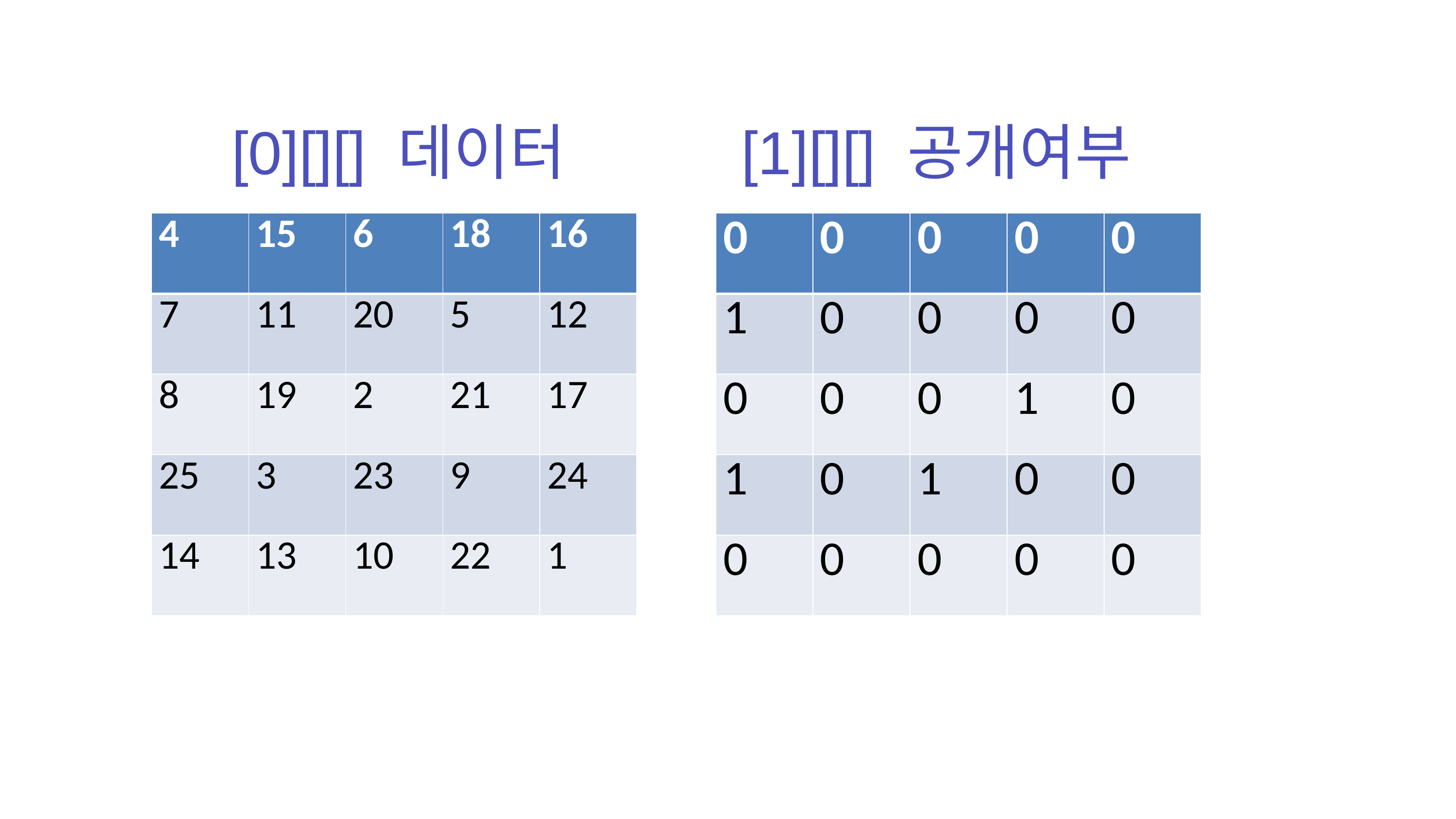

[0][][] 데이터
[1][][] 공개여부
| 4 | 15 | 6 | 18 | 16 |
| --- | --- | --- | --- | --- |
| 7 | 11 | 20 | 5 | 12 |
| 8 | 19 | 2 | 21 | 17 |
| 25 | 3 | 23 | 9 | 24 |
| 14 | 13 | 10 | 22 | 1 |
| 0 | 0 | 0 | 0 | 0 |
| --- | --- | --- | --- | --- |
| 1 | 0 | 0 | 0 | 0 |
| 0 | 0 | 0 | 1 | 0 |
| 1 | 0 | 1 | 0 | 0 |
| 0 | 0 | 0 | 0 | 0 |